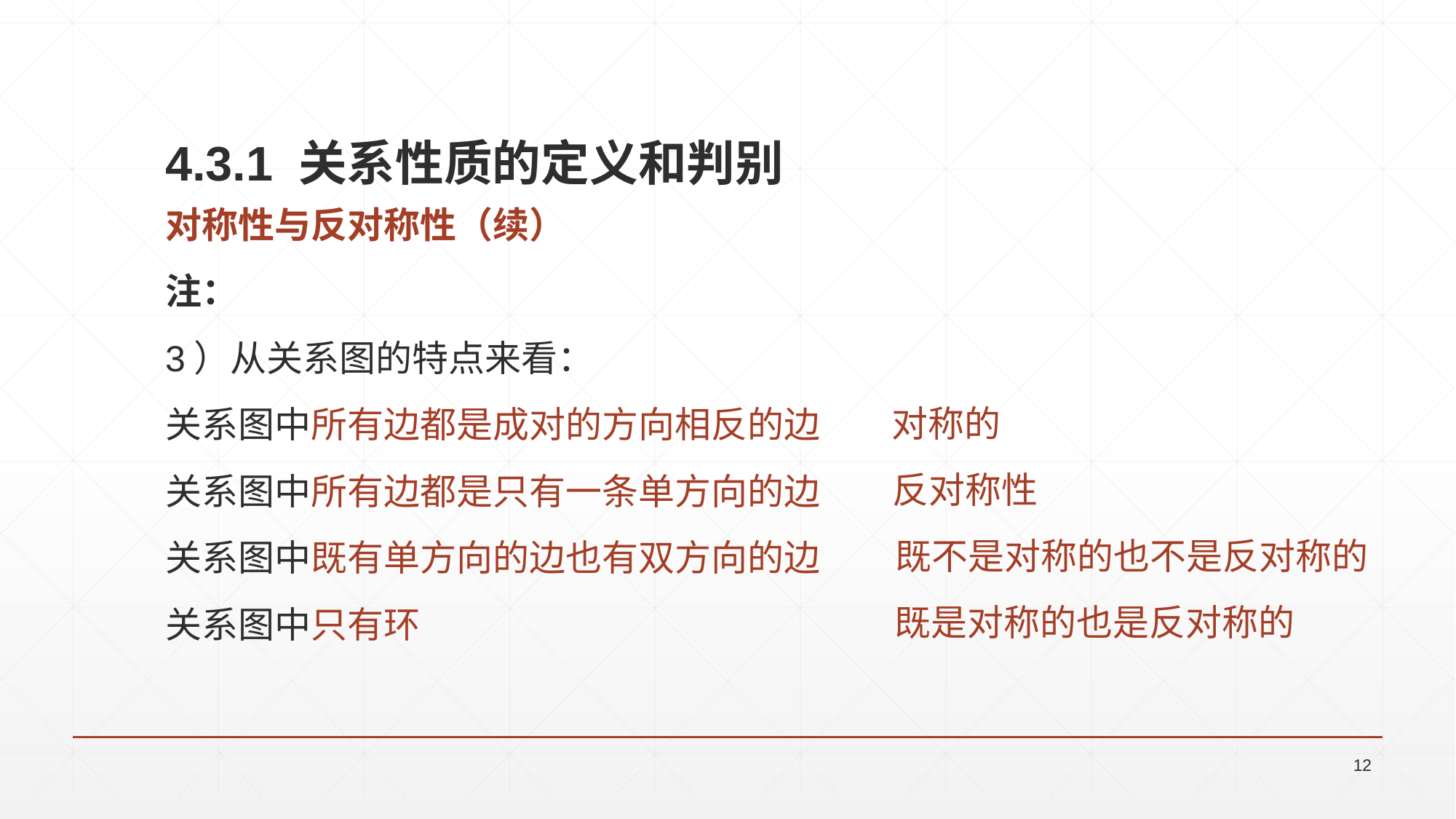

4.3.1 关系性质的定义和判别
对称性与反对称性（续）
注：
3）从关系图的特点来看：
关系图中所有边都是成对的方向相反的边
关系图中所有边都是只有一条单方向的边
关系图中既有单方向的边也有双方向的边
关系图中只有环
对称的
反对称性
既不是对称的也不是反对称的
既是对称的也是反对称的
12